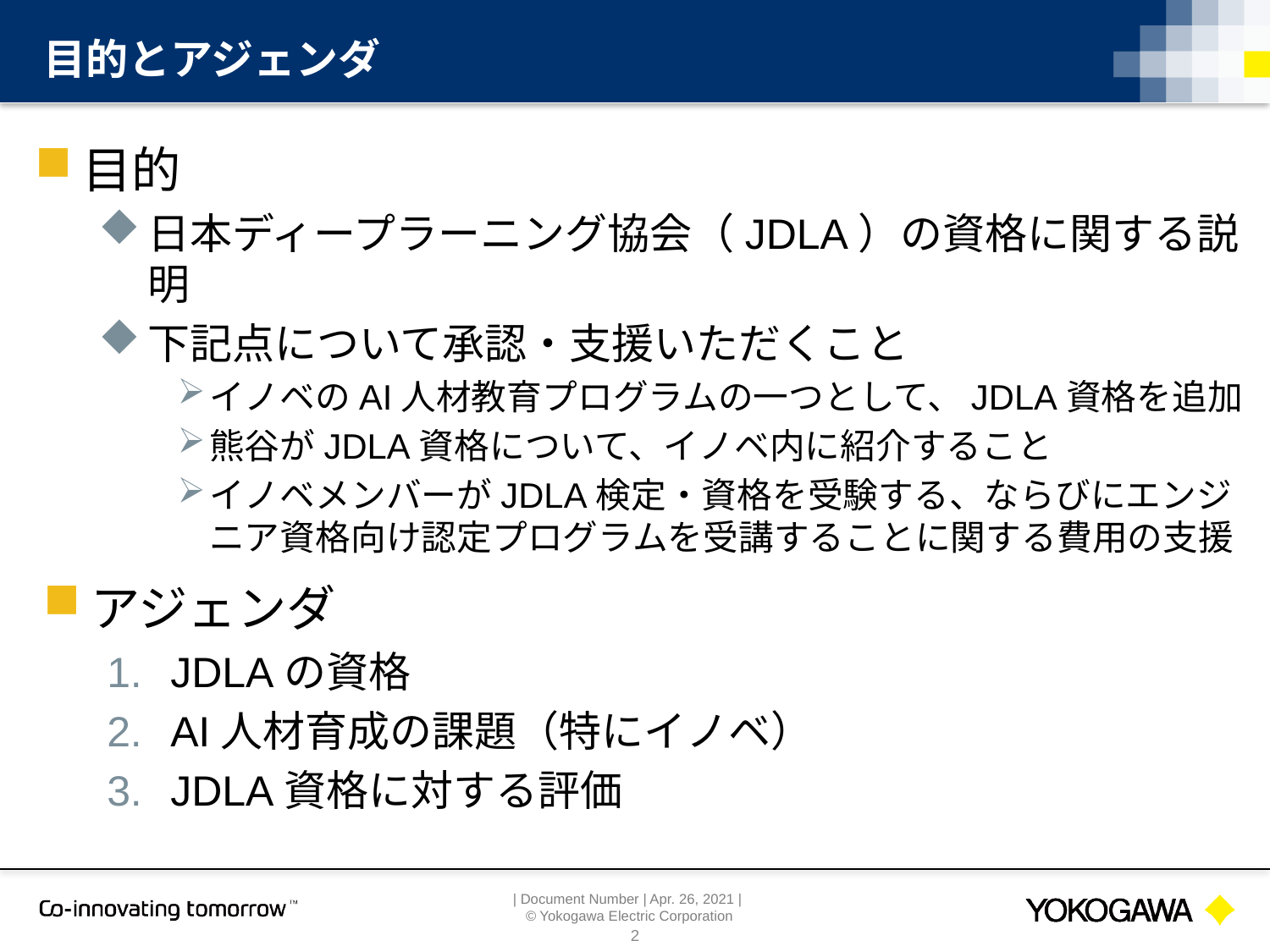

# 目的とアジェンダ
目的
日本ディープラーニング協会（JDLA）の資格に関する説明
下記点について承認・支援いただくこと
イノベのAI人材教育プログラムの一つとして、JDLA資格を追加
熊谷がJDLA資格について、イノベ内に紹介すること
イノベメンバーがJDLA検定・資格を受験する、ならびにエンジニア資格向け認定プログラムを受講することに関する費用の支援
アジェンダ
JDLAの資格
AI人材育成の課題（特にイノベ）
JDLA資格に対する評価
2